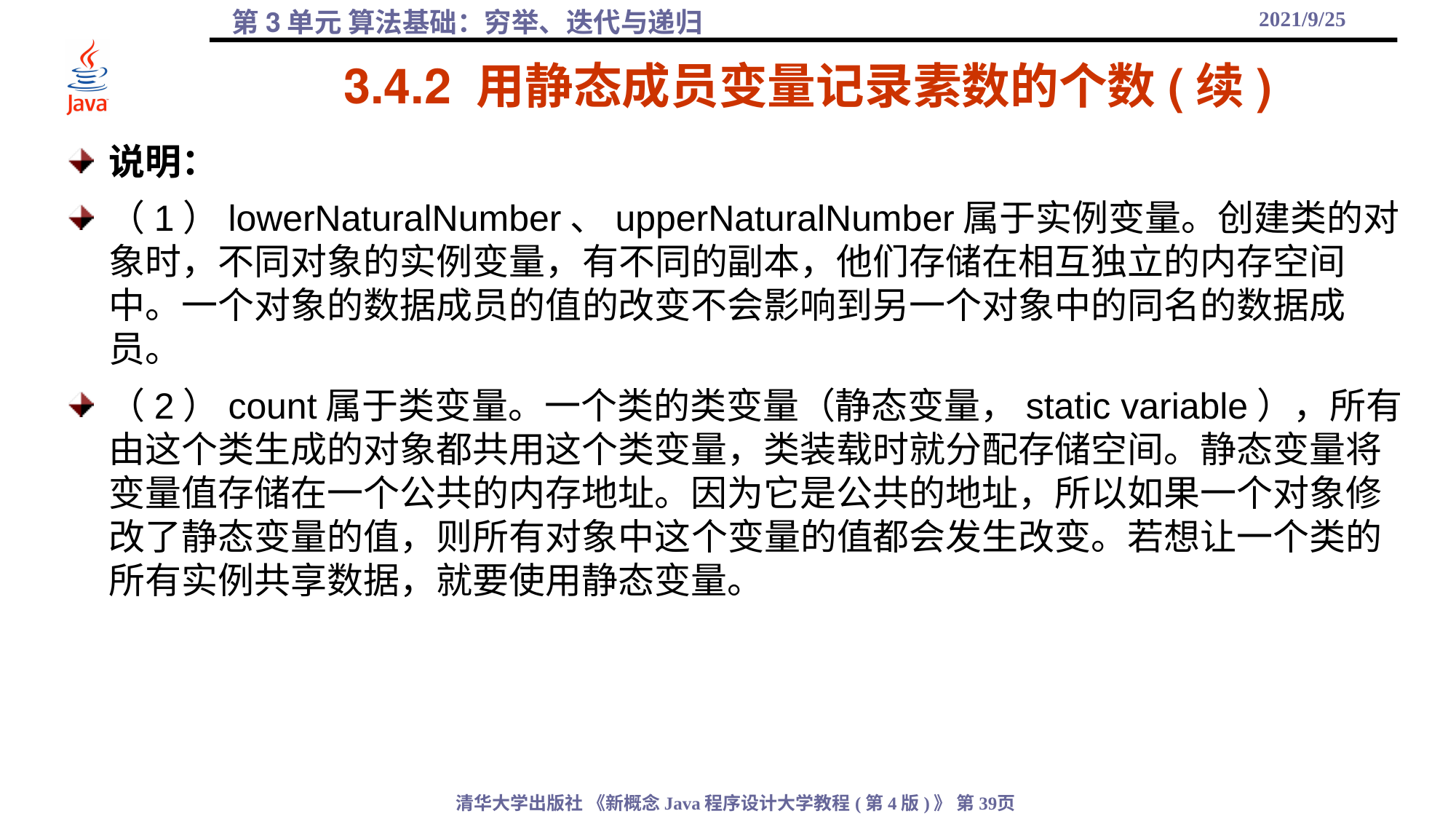

2021/9/25
# 3.4.2 用静态成员变量记录素数的个数(续)
说明：
（1）lowerNaturalNumber、upperNaturalNumber属于实例变量。创建类的对象时，不同对象的实例变量，有不同的副本，他们存储在相互独立的内存空间中。一个对象的数据成员的值的改变不会影响到另一个对象中的同名的数据成员。
（2）count属于类变量。一个类的类变量（静态变量，static variable），所有由这个类生成的对象都共用这个类变量，类装载时就分配存储空间。静态变量将变量值存储在一个公共的内存地址。因为它是公共的地址，所以如果一个对象修改了静态变量的值，则所有对象中这个变量的值都会发生改变。若想让一个类的所有实例共享数据，就要使用静态变量。